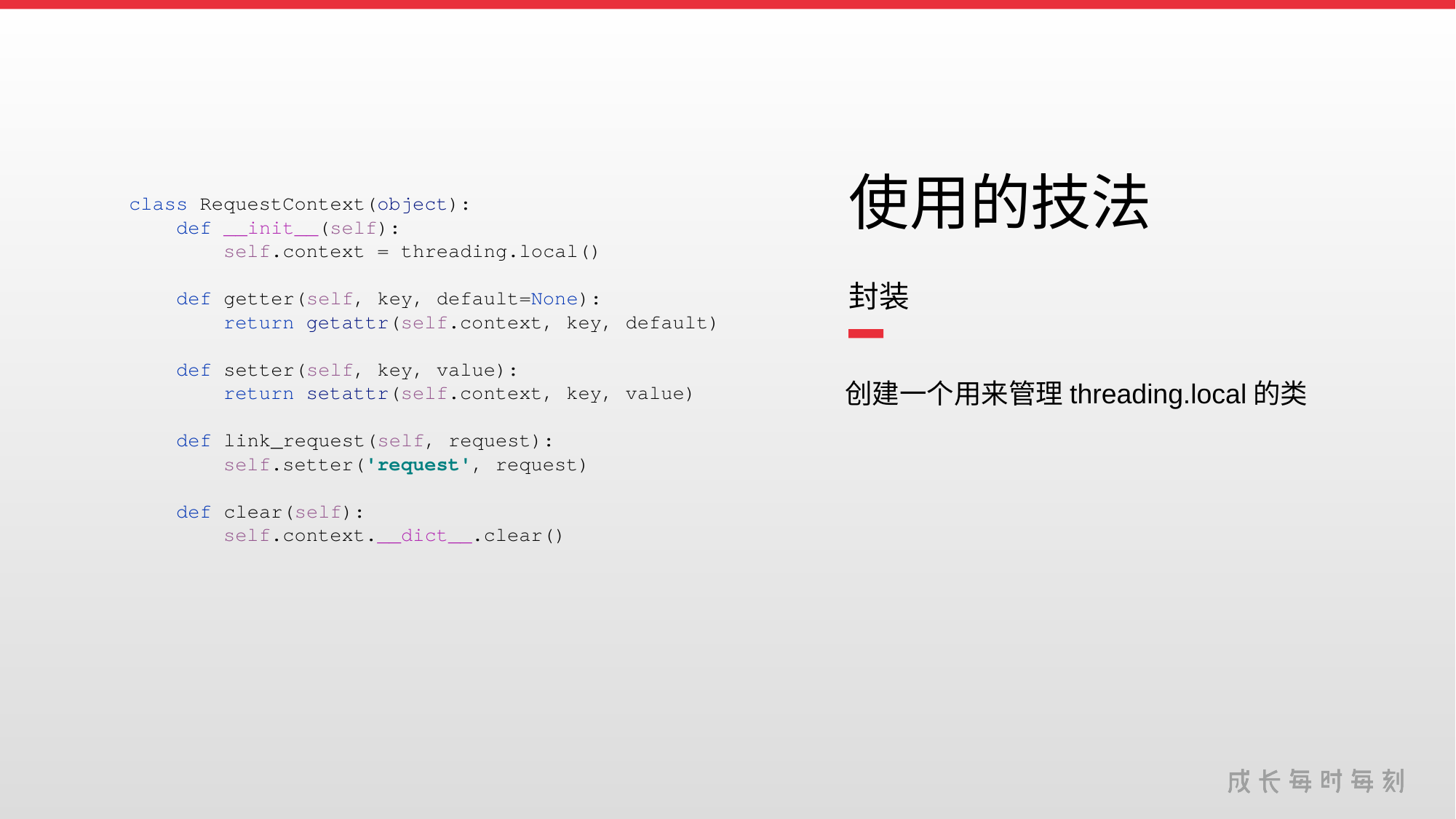

使用的技法
class RequestContext(object):
    def __init__(self):
        self.context = threading.local()

    def getter(self, key, default=None):
        return getattr(self.context, key, default)

    def setter(self, key, value):
        return setattr(self.context, key, value)

    def link_request(self, request):
        self.setter('request', request)

    def clear(self):
        self.context.__dict__.clear()
封装
创建一个用来管理threading.local的类